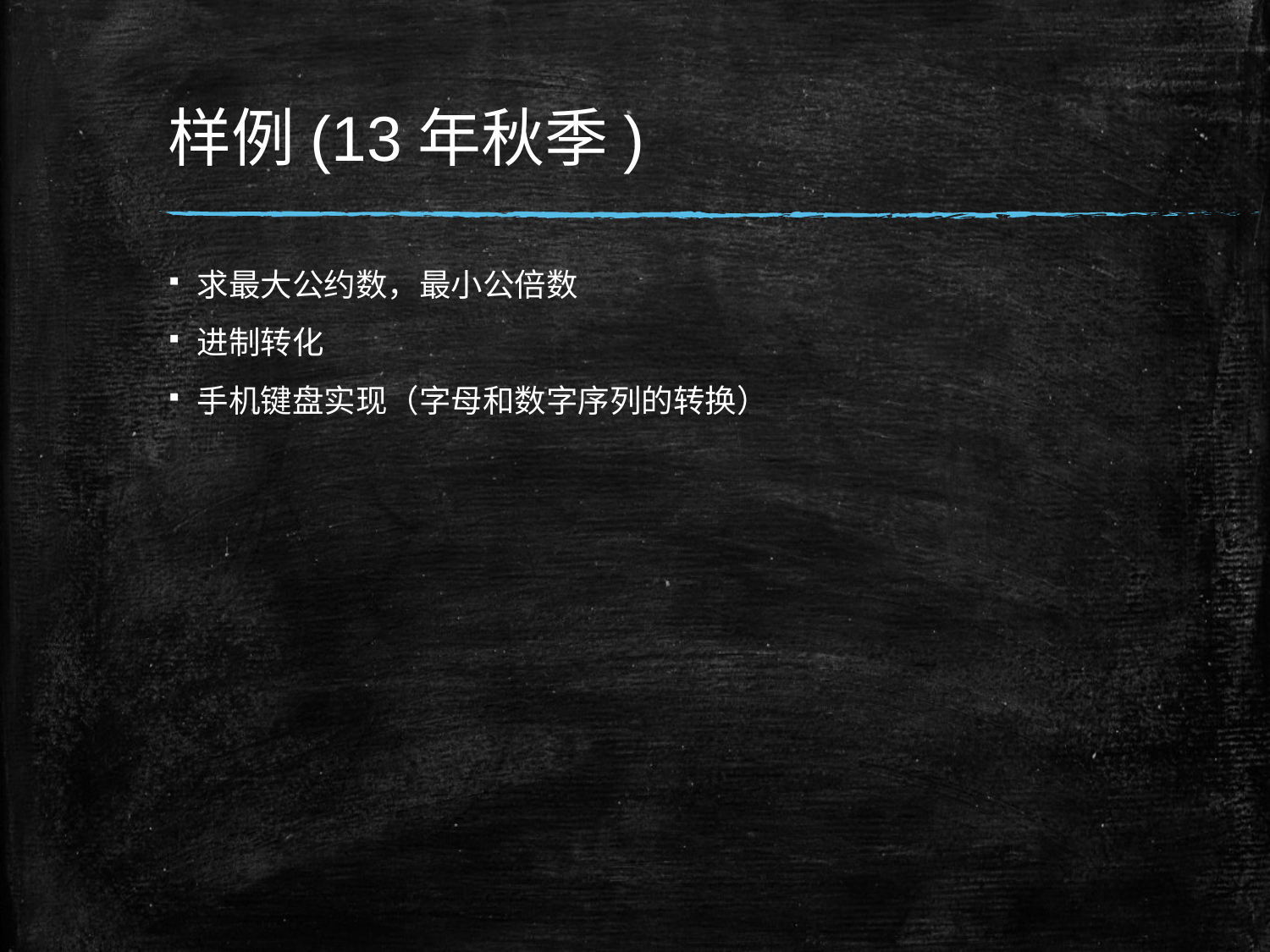

# 样例(13年秋季)
求最大公约数，最小公倍数
进制转化
手机键盘实现（字母和数字序列的转换）